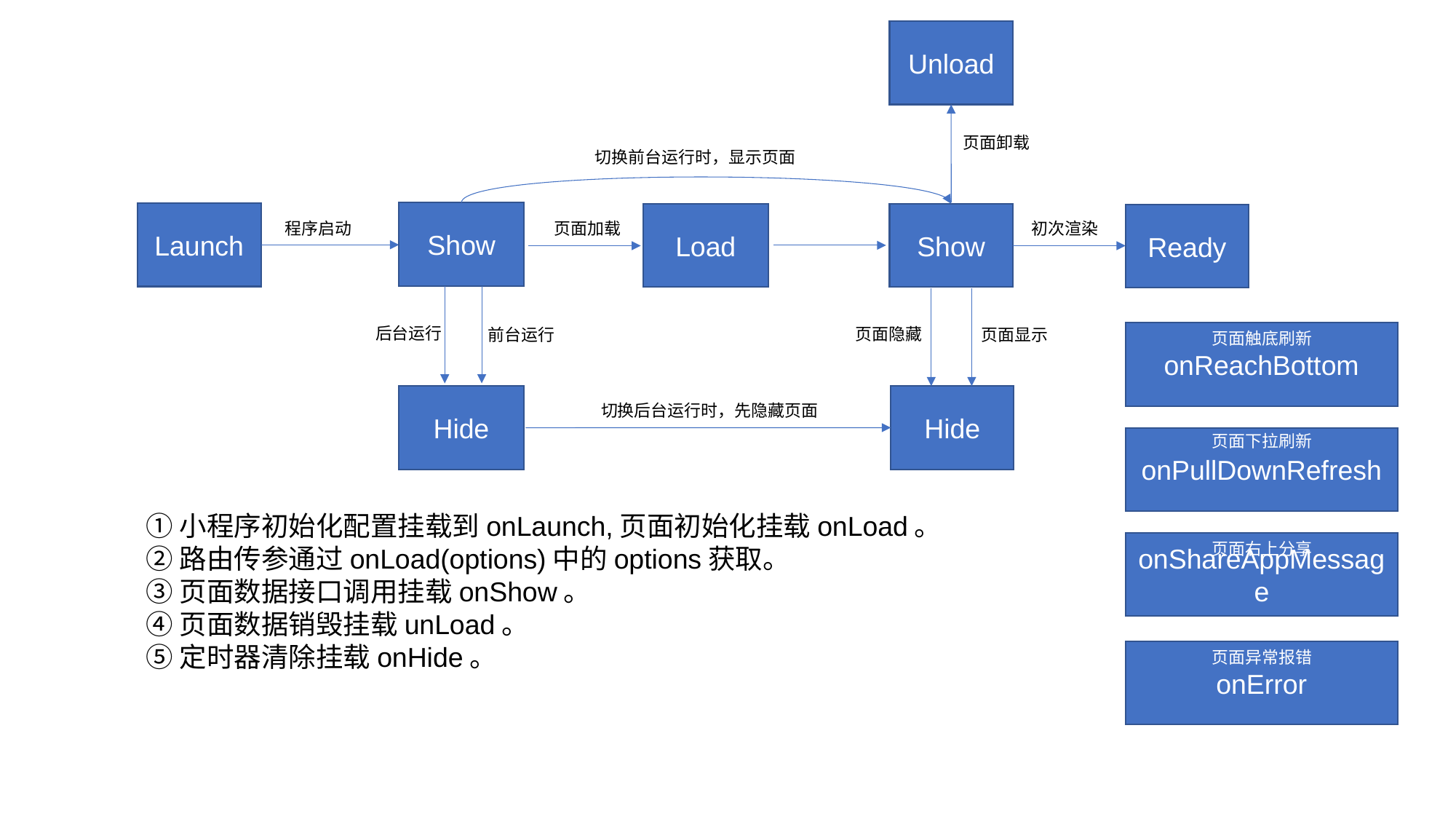

Unload
页面卸载
切换前台运行时，显示页面
Show
Launch
Load
Show
Ready
页面加载
初次渲染
程序启动
后台运行
页面隐藏
前台运行
页面显示
onReachBottom
页面触底刷新
Hide
Hide
切换后台运行时，先隐藏页面
页面下拉刷新
onPullDownRefresh
①小程序初始化配置挂载到onLaunch,页面初始化挂载onLoad。
②路由传参通过onLoad(options)中的options获取。
③页面数据接口调用挂载onShow。
④页面数据销毁挂载unLoad。
⑤定时器清除挂载onHide。
onShareAppMessage
页面右上分享
onError
页面异常报错